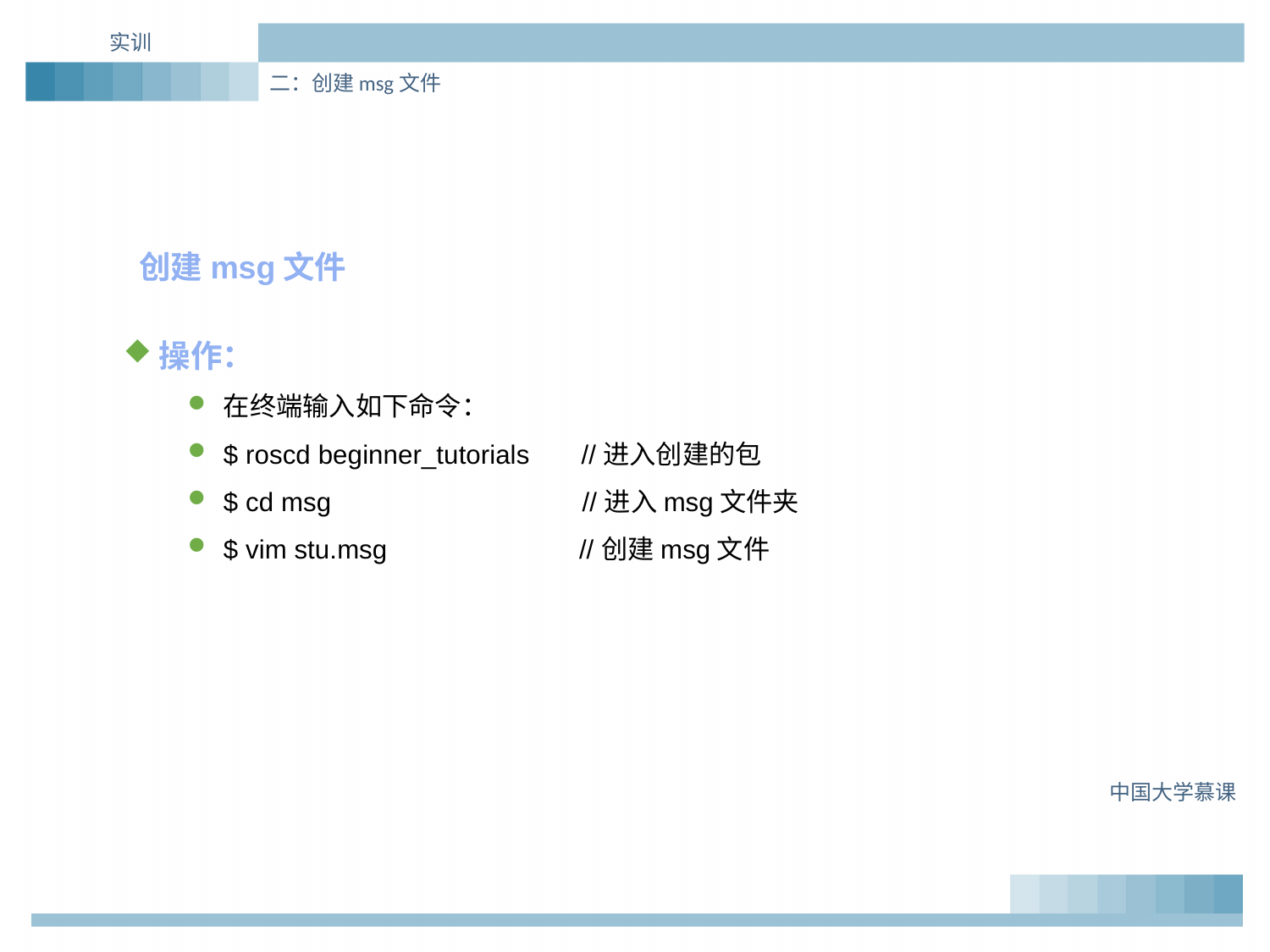

实训
二：创建msg文件

创建msg文件

操作：
在终端输入如下命令：
$ roscd beginner_tutorials       //进入创建的包
$ cd msg                                  //进入msg文件夹
$ vim stu.msg                          //创建msg文件

中国大学慕课